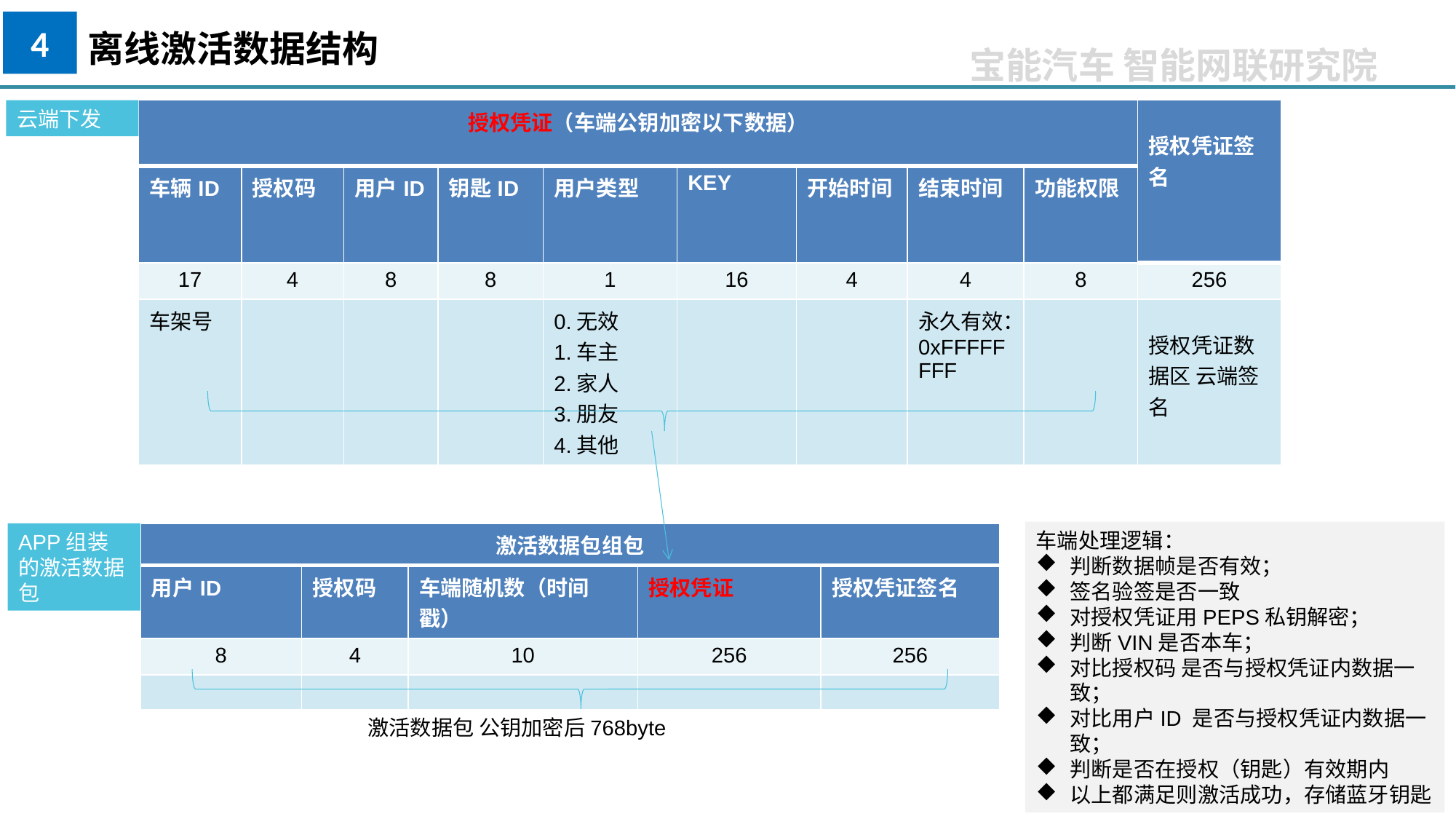

4
离线激活数据结构
云端下发
| 授权凭证（车端公钥加密以下数据） |  |  |  |  |  |  |  |  | 授权凭证签名 |
| --- | --- | --- | --- | --- | --- | --- | --- | --- | --- |
| 车辆ID | 授权码 | 用户ID | 钥匙ID | 用户类型 | KEY | 开始时间 | 结束时间 | 功能权限 |  |
| 17 | 4 | 8 | 8 | 1 | 16 | 4 | 4 | 8 | 256 |
| 车架号 |  |  |  | 0.无效 1.车主 2.家人 3.朋友 4.其他 |  |  | 永久有效：0xFFFFFFFF |  | 授权凭证数据区 云端签名 |

车端处理逻辑：
判断数据帧是否有效；
签名验签是否一致
对授权凭证用PEPS私钥解密；
判断VIN是否本车；
对比授权码 是否与授权凭证内数据一致；
对比用户ID 是否与授权凭证内数据一致；
判断是否在授权（钥匙）有效期内
以上都满足则激活成功，存储蓝牙钥匙
APP组装的激活数据包
| 激活数据包组包 |  |  |  |  |
| --- | --- | --- | --- | --- |
| 用户ID | 授权码 | 车端随机数（时间戳） | 授权凭证 | 授权凭证签名 |
| 8 | 4 | 10 | 256 | 256 |
|  |  |  |  |  |
激活数据包 公钥加密后768byte